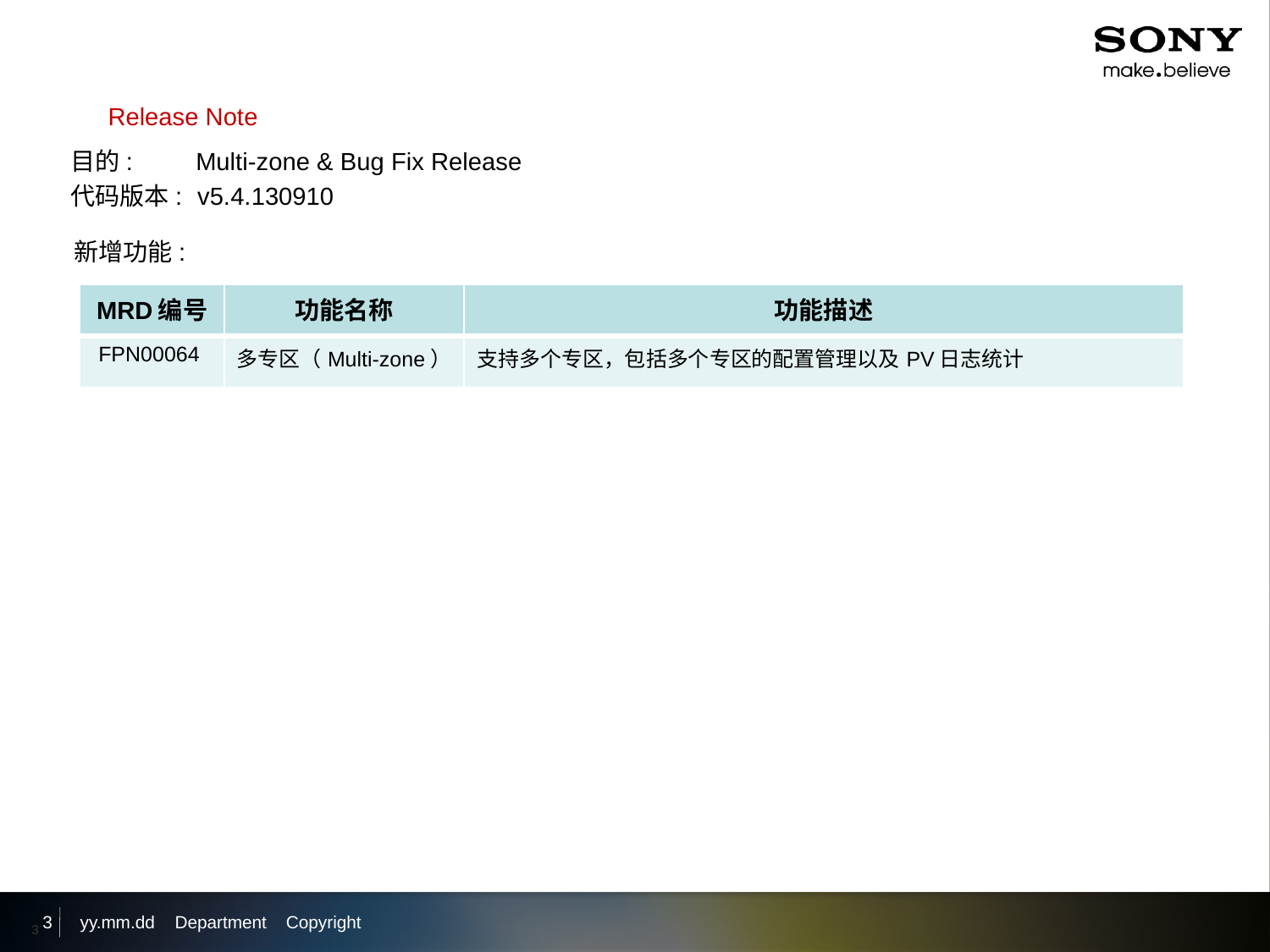

Release Note

目的:         Multi-zone & Bug Fix Release
代码版本:	v5.4.130910
新增功能:
| MRD编号 | 功能名称 | 功能描述 |
| --- | --- | --- |
| FPN00064 | 多专区（Multi-zone） | 支持多个专区，包括多个专区的配置管理以及PV日志统计 |
3
yy.mm.dd
Department    Copyright